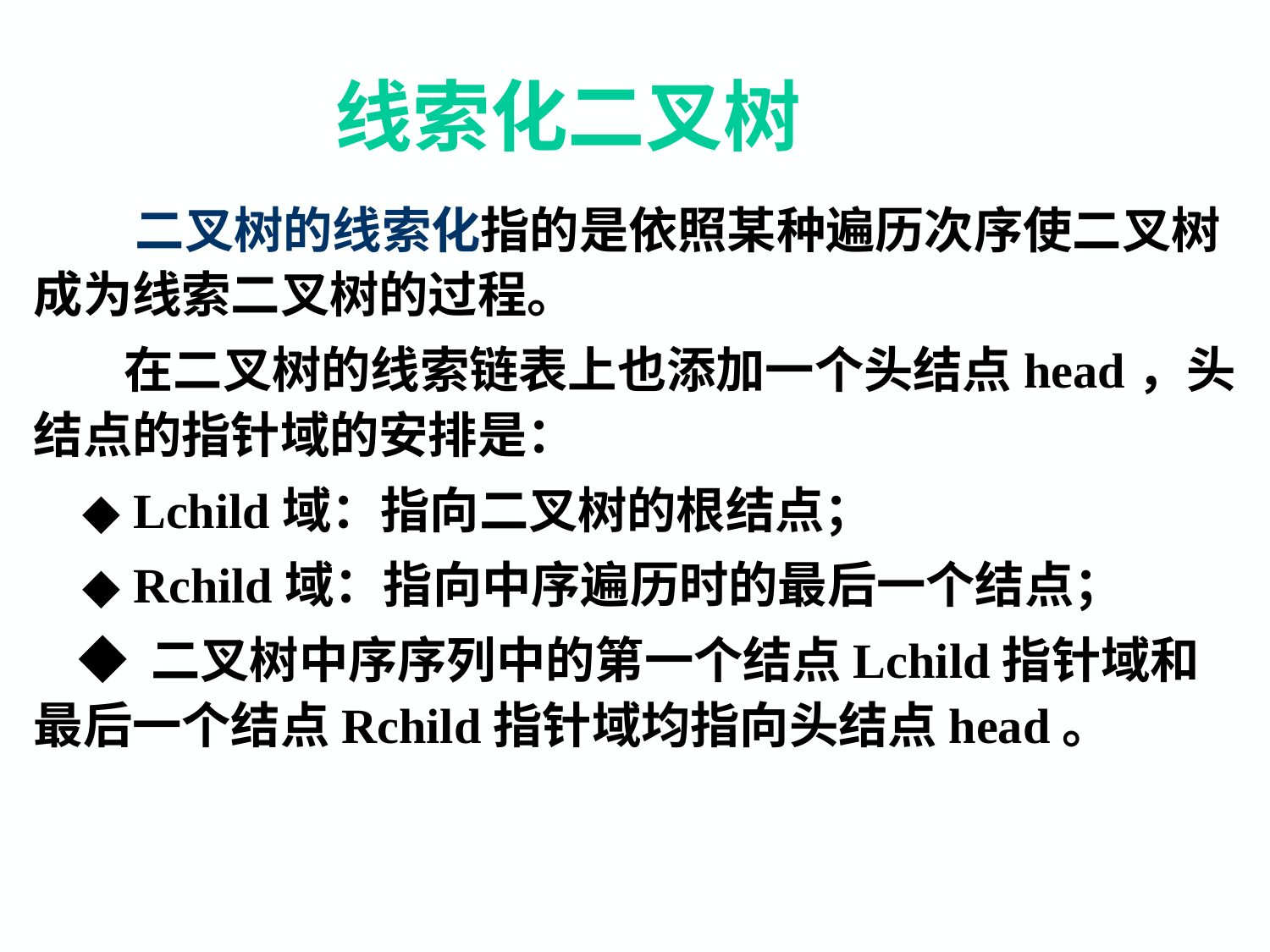

# 线索化二叉树
        二叉树的线索化指的是依照某种遍历次序使二叉树成为线索二叉树的过程。
       在二叉树的线索链表上也添加一个头结点head，头结点的指针域的安排是：
    ◆ Lchild域：指向二叉树的根结点；
    ◆ Rchild域：指向中序遍历时的最后一个结点；
    ◆ 二叉树中序序列中的第一个结点Lchild指针域和最后一个结点Rchild指针域均指向头结点head。